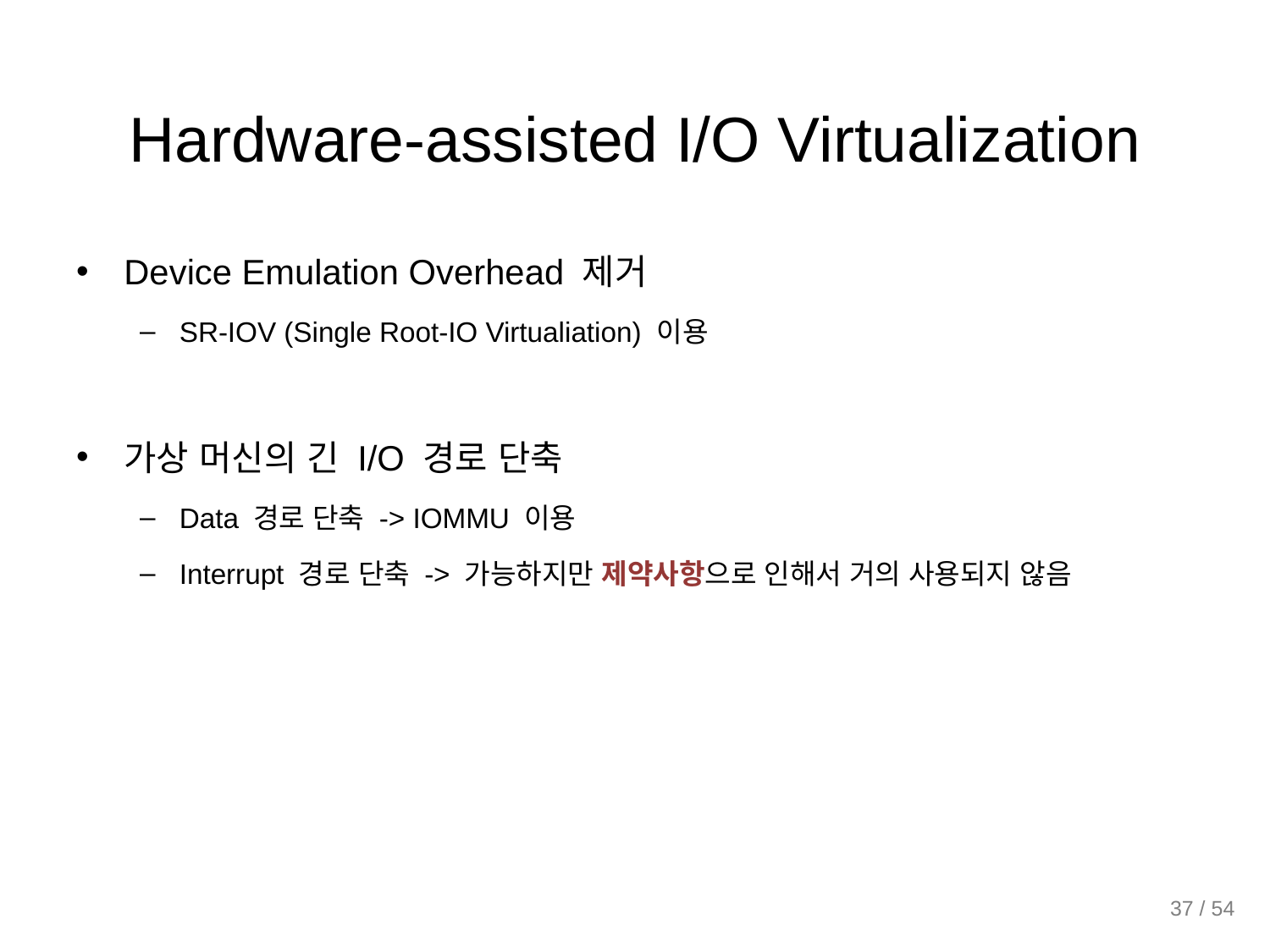

# Hardware-assisted I/O Virtualization
Device Emulation Overhead 제거
SR-IOV (Single Root-IO Virtualiation) 이용

가상 머신의 긴 I/O 경로 단축
Data 경로 단축 -> IOMMU 이용
Interrupt 경로 단축 -> 가능하지만 제약사항으로 인해서 거의 사용되지 않음

37